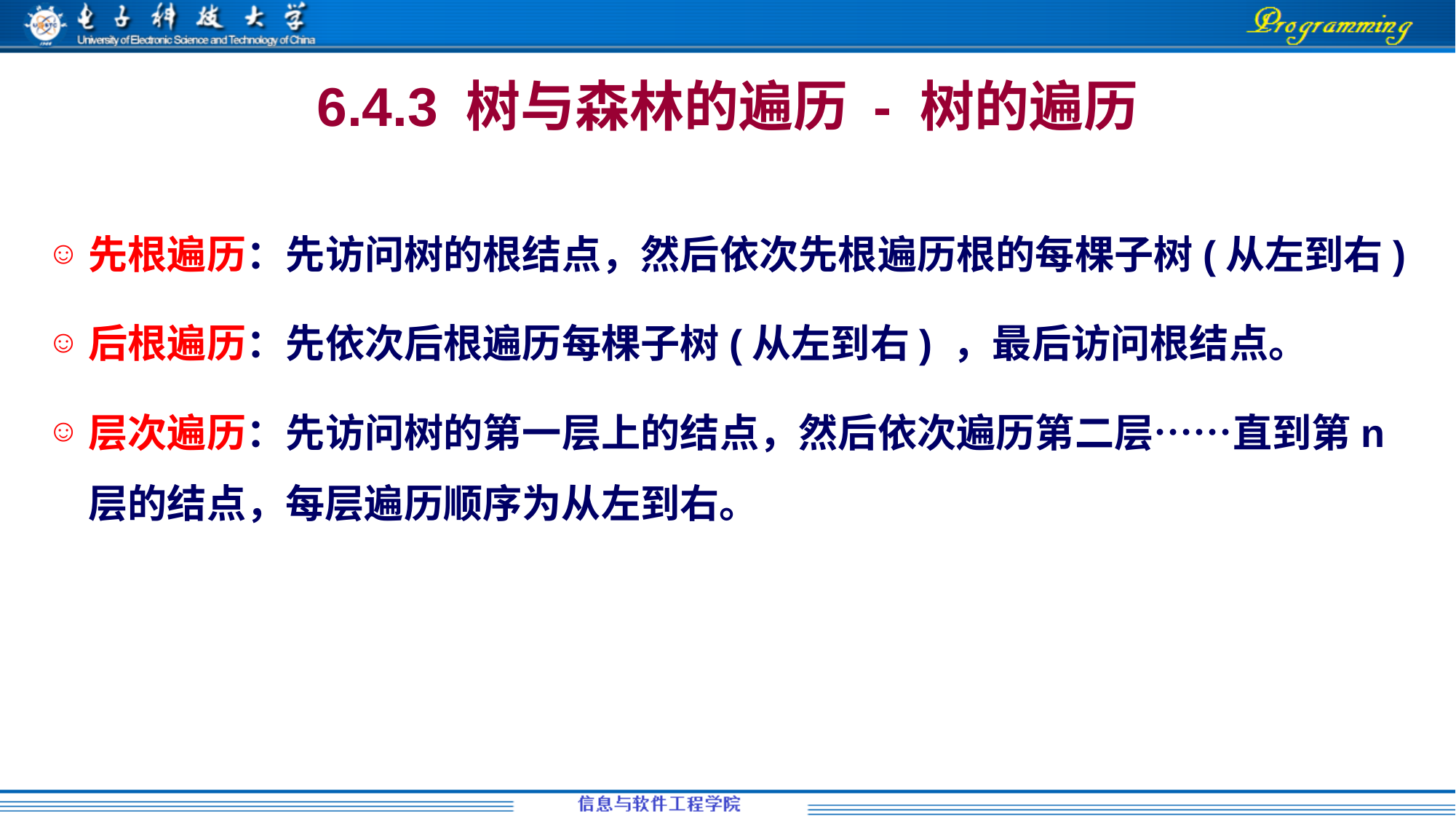

# 6.4.3 树与森林的遍历 - 树的遍历
先根遍历：先访问树的根结点，然后依次先根遍历根的每棵子树(从左到右)
后根遍历：先依次后根遍历每棵子树(从左到右) ，最后访问根结点。
层次遍历：先访问树的第一层上的结点，然后依次遍历第二层……直到第n层的结点，每层遍历顺序为从左到右。